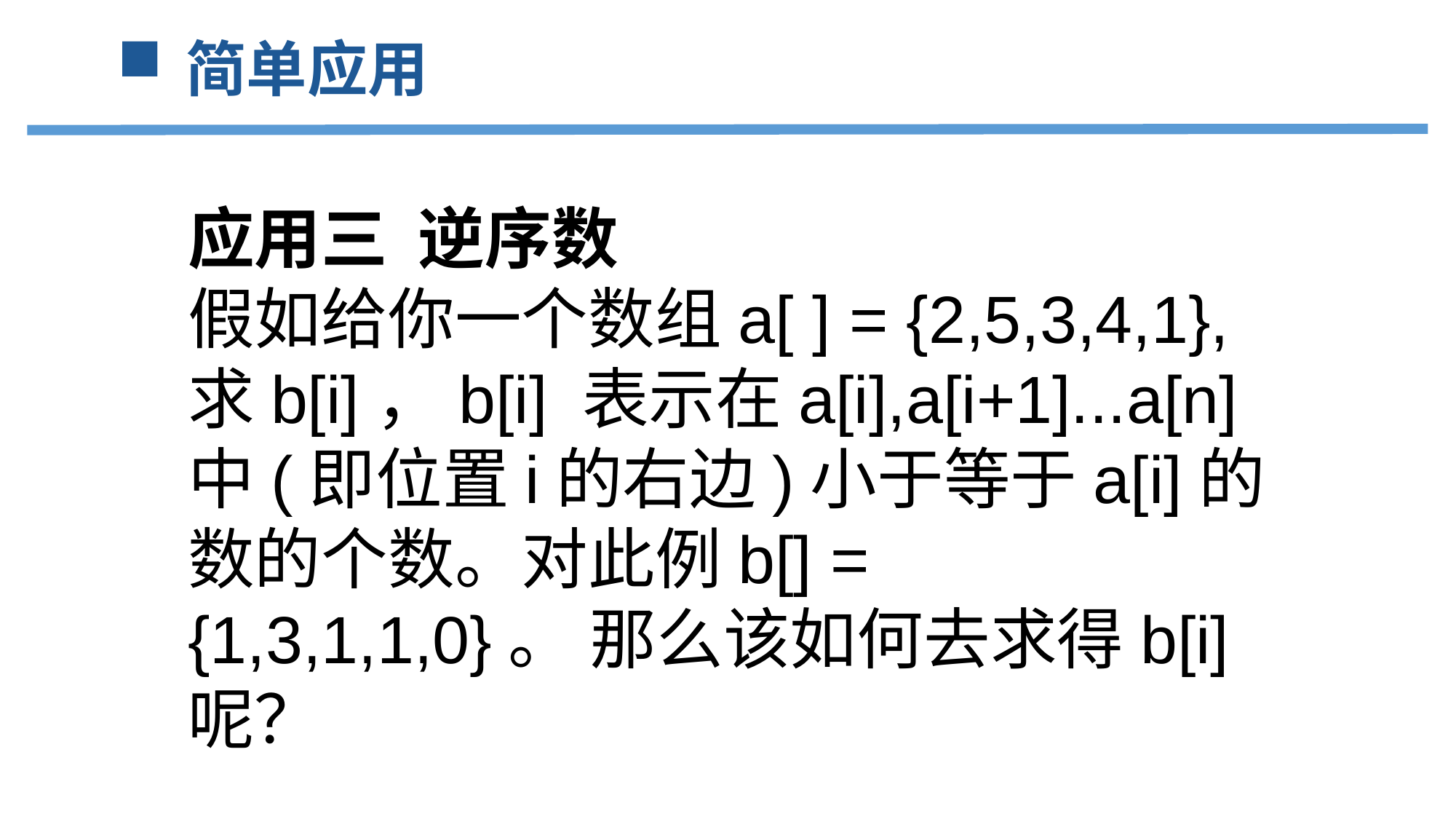

简单应用
应用三  逆序数
假如给你一个数组a[ ] = {2,5,3,4,1},求b[i]，b[i] 表示在a[i],a[i+1]...a[n]中(即位置i的右边)小于等于a[i]的数的个数。对此例b[] = {1,3,1,1,0}。 那么该如何去求得b[i]呢？